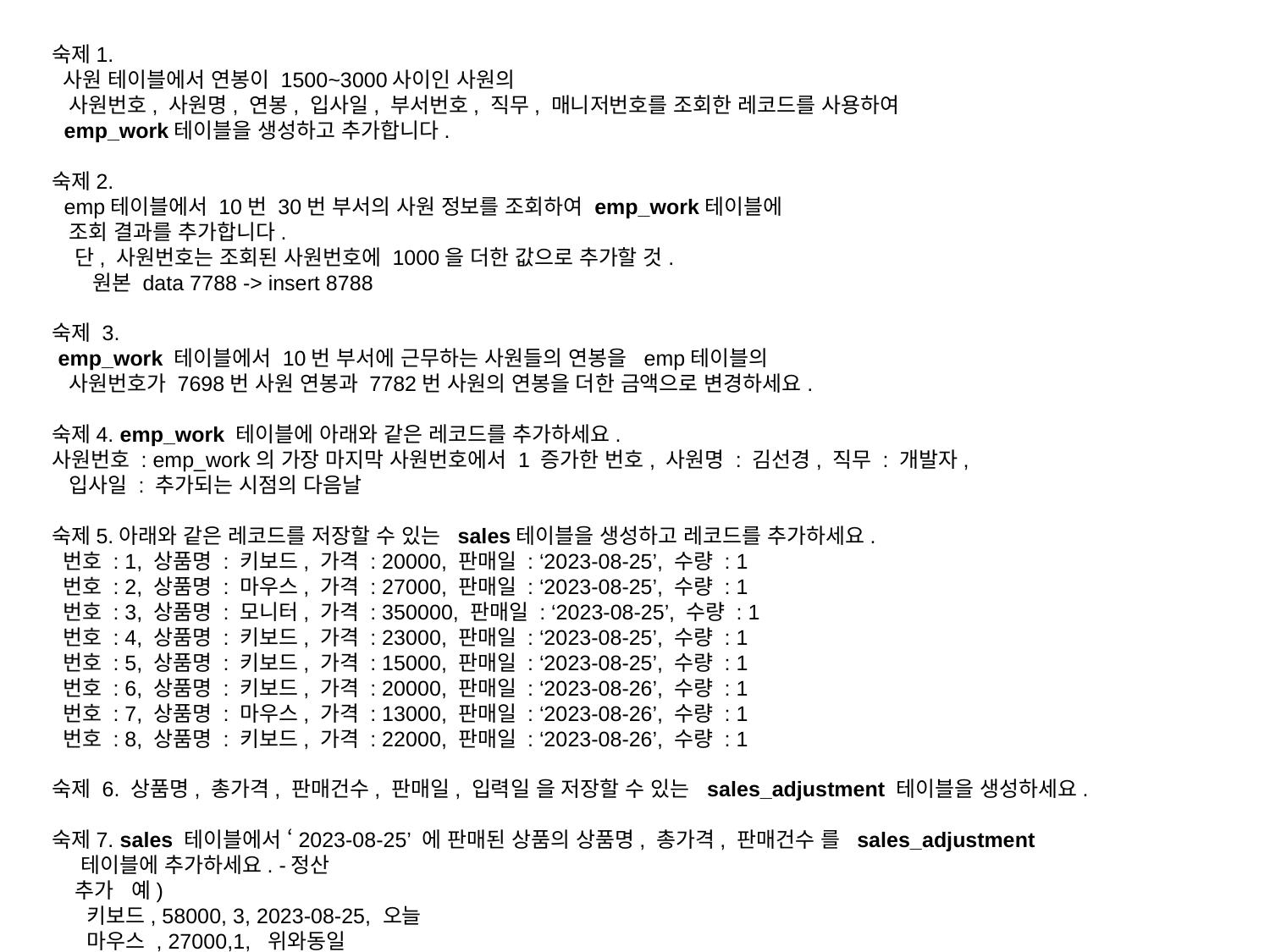

숙제1.
 사원 테이블에서 연봉이 1500~3000사이인 사원의
  사원번호, 사원명, 연봉, 입사일, 부서번호, 직무, 매니저번호를 조회한 레코드를 사용하여
  emp_work테이블을 생성하고 추가합니다.

숙제2.
  emp테이블에서 10번 30번 부서의 사원 정보를 조회하여 emp_work테이블에
  조회 결과를 추가합니다.
   단, 사원번호는 조회된 사원번호에 1000을 더한 값으로 추가할 것.
      원본 data 7788 -> insert 8788

숙제 3.
 emp_work 테이블에서 10번 부서에 근무하는 사원들의 연봉을  emp테이블의
  사원번호가 7698번 사원 연봉과 7782번 사원의 연봉을 더한 금액으로 변경하세요.

숙제4. emp_work 테이블에 아래와 같은 레코드를 추가하세요.
사원번호 : emp_work의 가장 마지막 사원번호에서 1 증가한 번호, 사원명 : 김선경, 직무 : 개발자,
  입사일 : 추가되는 시점의 다음날

숙제5.아래와 같은 레코드를 저장할 수 있는  sales테이블을 생성하고 레코드를 추가하세요.
 번호 : 1, 상품명 : 키보드, 가격 : 20000, 판매일 : ‘2023-08-25’, 수량 : 1
 번호 : 2, 상품명 : 마우스, 가격 : 27000, 판매일 : ‘2023-08-25’, 수량 : 1
 번호 : 3, 상품명 : 모니터, 가격 : 350000, 판매일 : ‘2023-08-25’, 수량 : 1
 번호 : 4, 상품명 : 키보드, 가격 : 23000, 판매일 : ‘2023-08-25’, 수량 : 1
 번호 : 5, 상품명 : 키보드, 가격 : 15000, 판매일 : ‘2023-08-25’, 수량 : 1
 번호 : 6, 상품명 : 키보드, 가격 : 20000, 판매일 : ‘2023-08-26’, 수량 : 1
 번호 : 7, 상품명 : 마우스, 가격 : 13000, 판매일 : ‘2023-08-26’, 수량 : 1
 번호 : 8, 상품명 : 키보드, 가격 : 22000, 판매일 : ‘2023-08-26’, 수량 : 1

숙제 6. 상품명, 총가격, 판매건수, 판매일, 입력일 을 저장할 수 있는  sales_adjustment 테이블을 생성하세요.

숙제7. sales 테이블에서 ‘2023-08-25’ 에 판매된 상품의 상품명, 총가격, 판매건수 를  sales_adjustment
    테이블에 추가하세요. -정산
   추가   예)
     키보드, 58000, 3, 2023-08-25, 오늘
     마우스 , 27000,1,  위와동일
     모니터, 350000,1, 위와동일